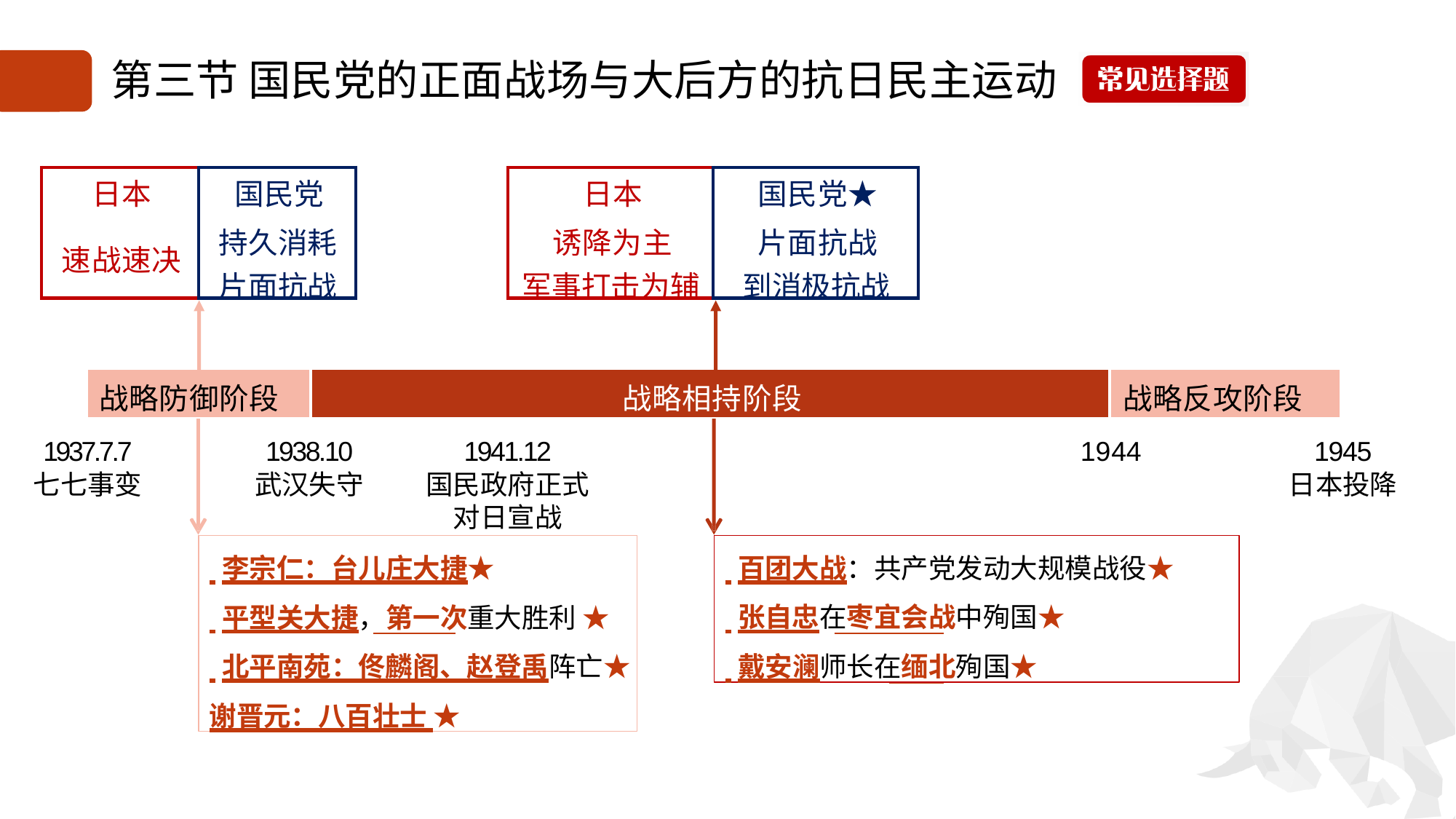

# 第三节 国民党的正面战场与大后方的抗日民主运动

| 日本 | 国民党 |
| --- | --- |
| 速战速决 | 持久消耗 片面抗战 |
| 日本 | 国民党★ |
| --- | --- |
| 诱降为主 军事打击为辅 | 片面抗战 到消极抗战 |

| 战略防御阶段 | 战略相持阶段 | 战略反攻阶段 |
| --- | --- | --- |

1937.7.7
七七事变
1938.10
武汉失守
1941.12
国民政府正式对日宣战
1944
1945
日本投降
 李宗仁：台儿庄大捷★
 平型关大捷，第一次重大胜利 ★
 北平南苑：佟麟阁、赵登禹阵亡★
谢晋元：八百壮士 ★
 百团大战：共产党发动大规模战役★
 张自忠在枣宜会战中殉国★
 戴安澜师长在缅北殉国★